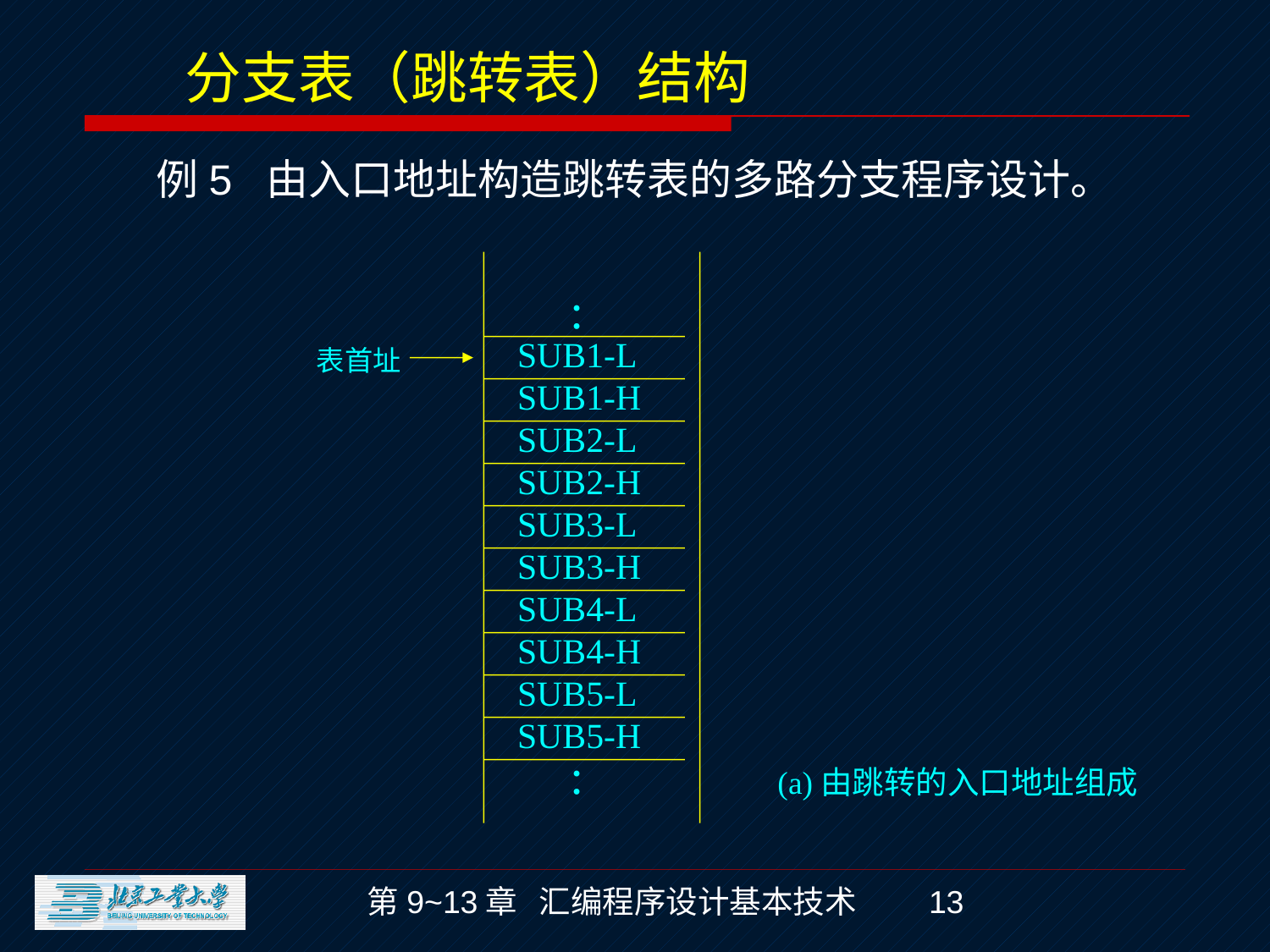

分支表（跳转表）结构
例5  由入口地址构造跳转表的多路分支程序设计。

:
SUB1-L
表首址

SUB1-H

SUB2-L

SUB2-H

SUB3-L

SUB3-H

SUB4-L

SUB4-H

SUB5-L

SUB5-H

:
(a)由跳转的入口地址组成